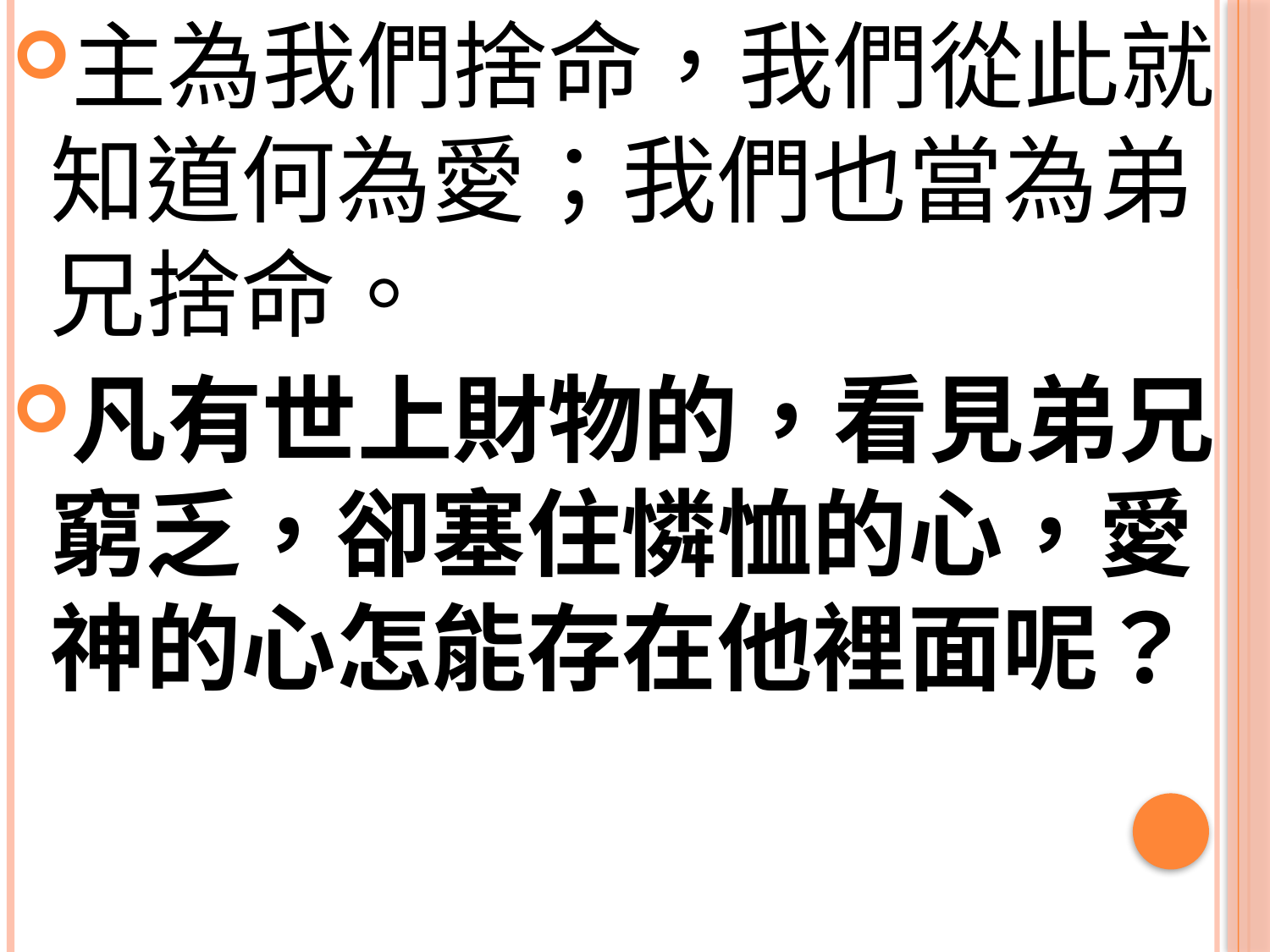

主為我們捨命，我們從此就知道何為愛；我們也當為弟兄捨命。
凡有世上財物的，看見弟兄窮乏，卻塞住憐恤的心，愛神的心怎能存在他裡面呢？